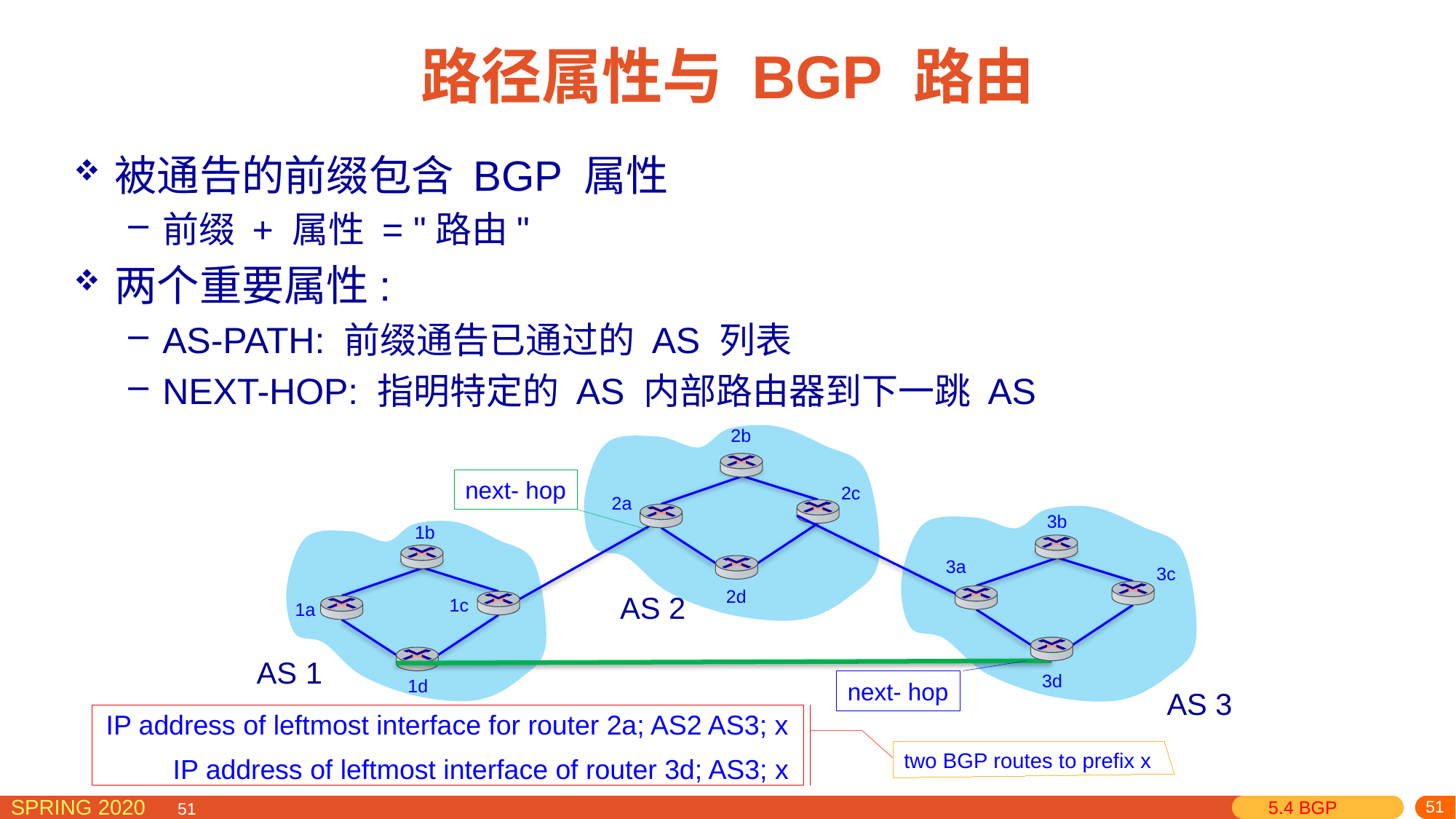

# 路径属性与 BGP 路由
被通告的前缀包含 BGP 属性
前缀 + 属性 = "路由"
两个重要属性:
AS-PATH: 前缀通告已通过的 AS 列表
NEXT-HOP: 指明特定的 AS 内部路由器到下一跳 AS
2b

2c
next- hop
2a
3b

1b

3a

3c

2d
1c

AS 2
1a

AS 1
3d
1d
next- hop
AS 3
IP address of leftmost interface for router 2a; AS2 AS3; x

two BGP routes to prefix x
IP address of leftmost interface of router 3d; AS3; x
5.4 BGP